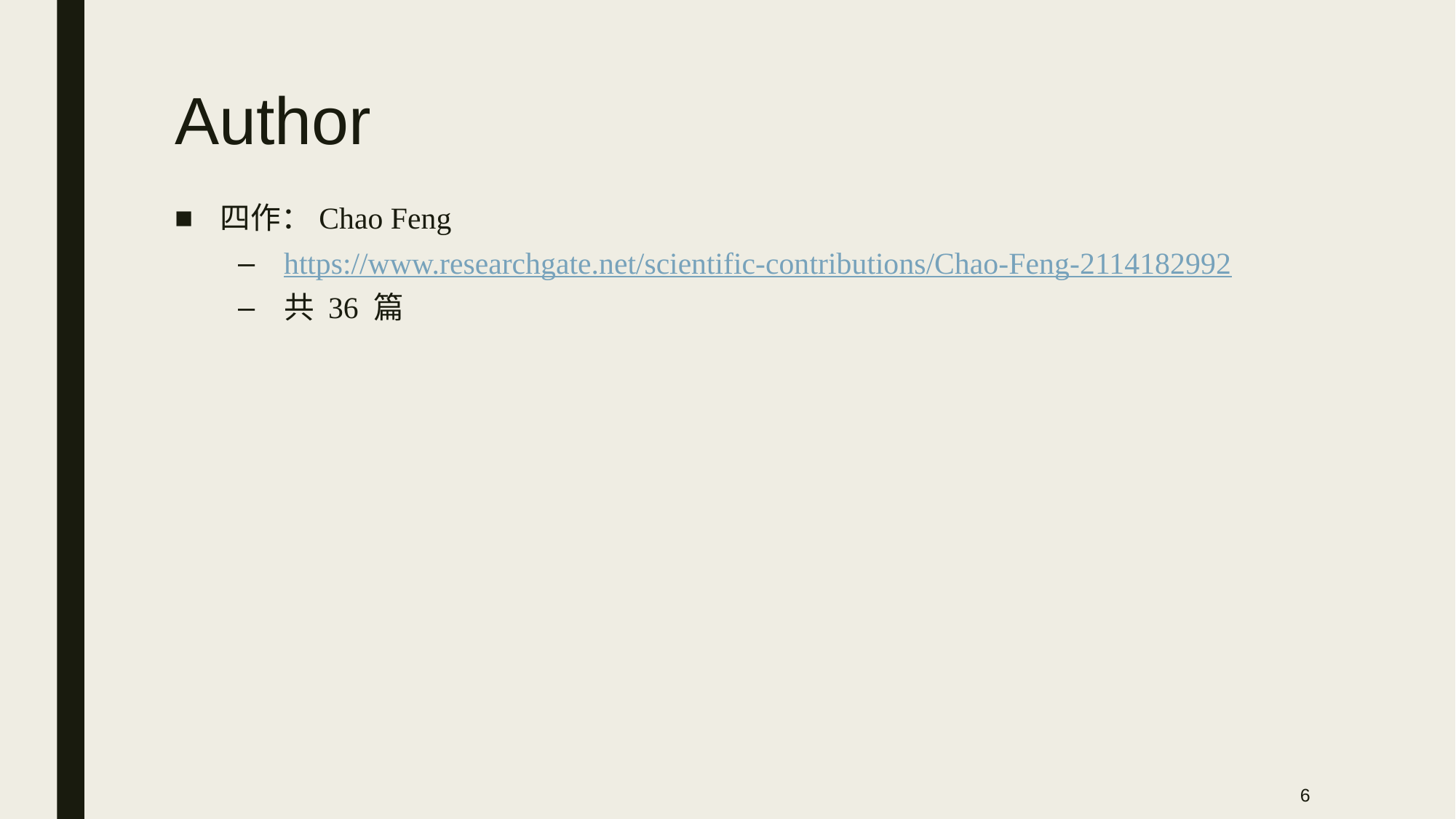

# Author
四作：Chao Feng
https://www.researchgate.net/scientific-contributions/Chao-Feng-2114182992
共 36 篇
6